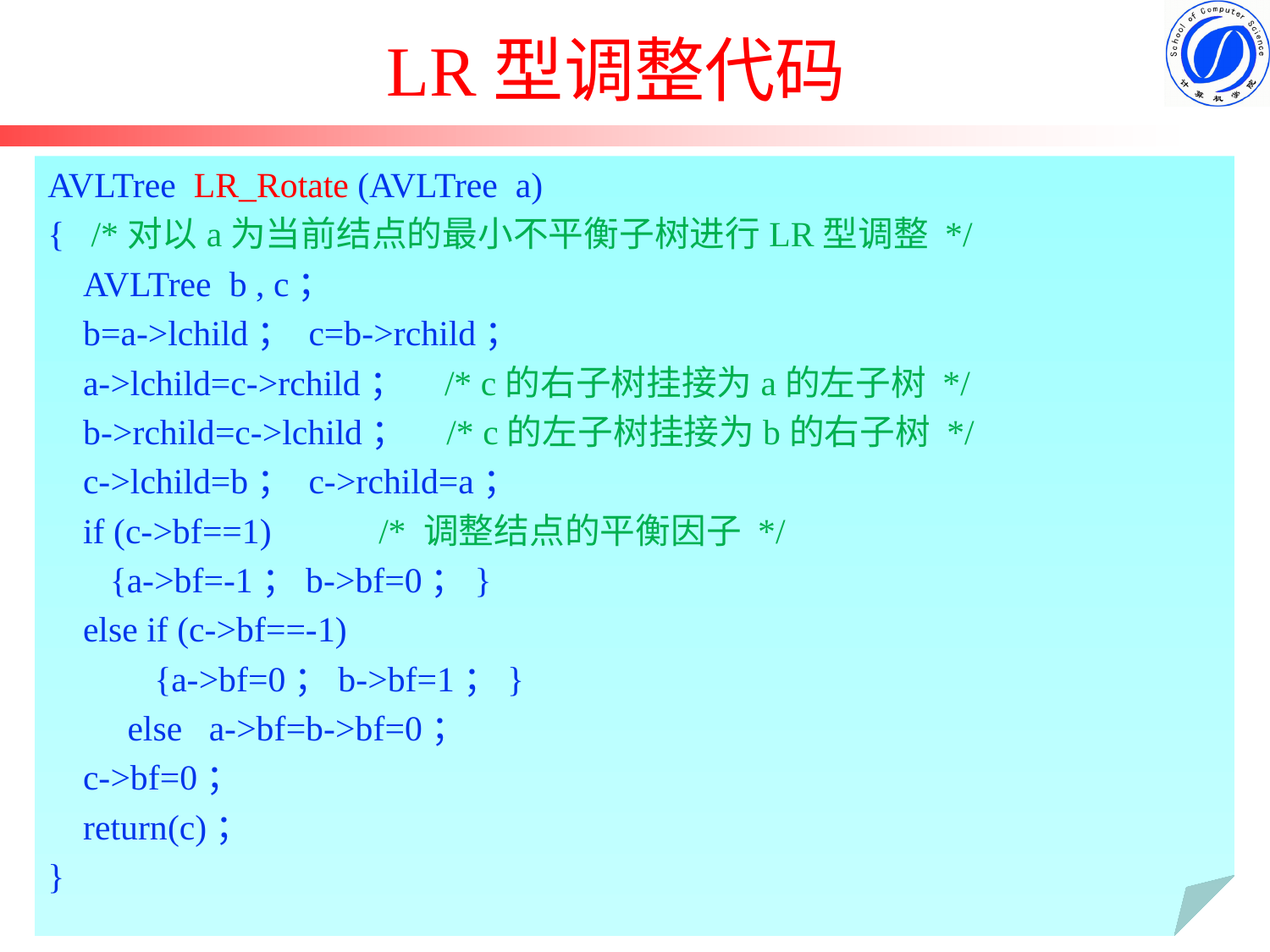

# LR型调整代码
AVLTree  LR_Rotate (AVLTree  a)
{   /*对以a为当前结点的最小不平衡子树进行LR型调整 */
    AVLTree  b , c；
    b=a->lchild； c=b->rchild；
    a->lchild=c->rchild；    /* c的右子树挂接为a的左子树 */
    b->rchild=c->lchild；    /* c的左子树挂接为b的右子树 */
    c->lchild=b； c->rchild=a；
    if (c->bf==1)            /* 调整结点的平衡因子 */
       {a->bf=-1；b->bf=0；}
    else if (c->bf==-1)
            {a->bf=0；b->bf=1；}
         else   a->bf=b->bf=0；
    c->bf=0；
    return(c)；
}